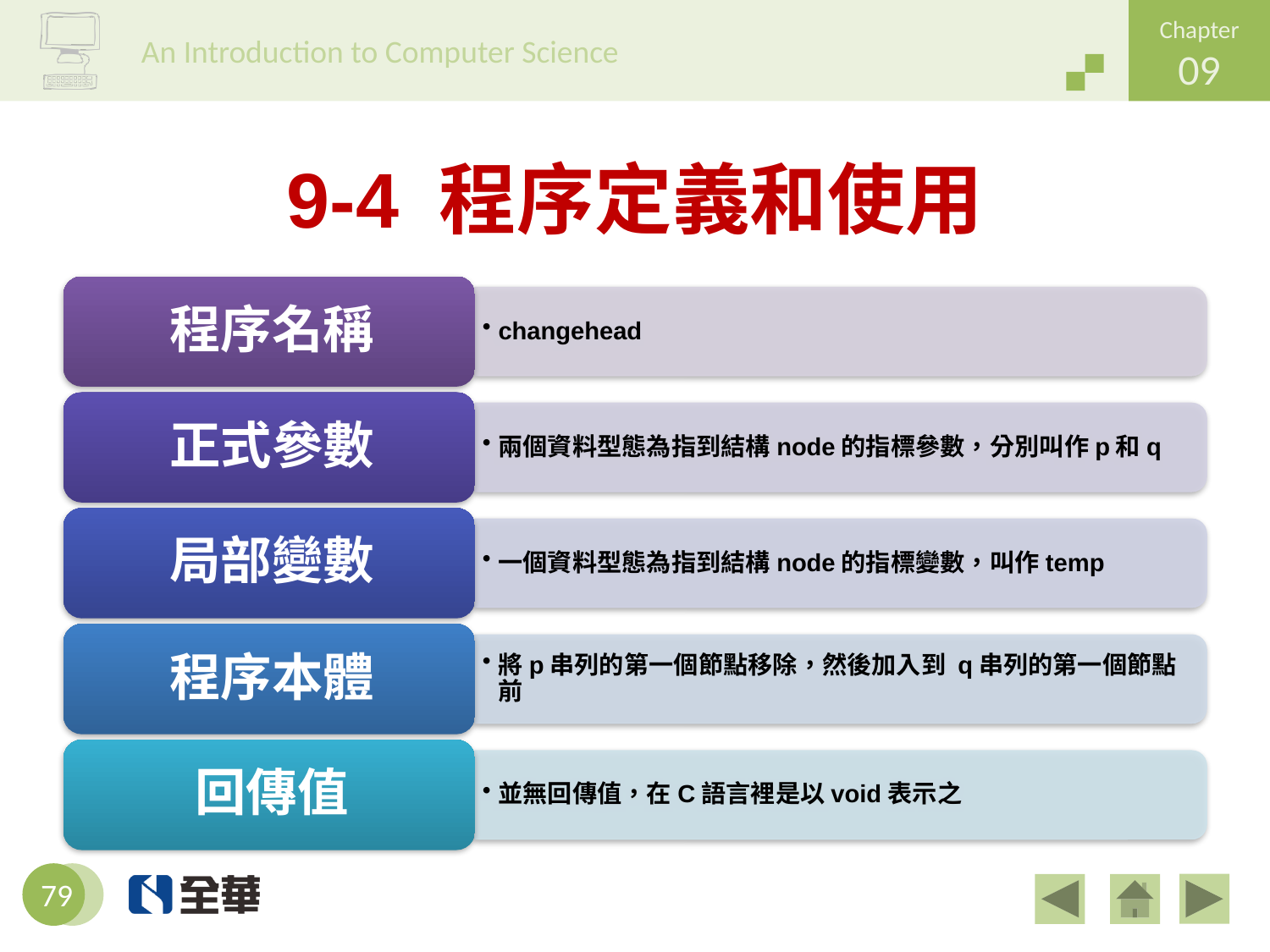

# 9-4 程序定義和使用
changehead
程序名稱
兩個資料型態為指到結構node的指標參數，分別叫作p和q
正式參數
一個資料型態為指到結構node的指標變數，叫作temp
局部變數
將p串列的第一個節點移除，然後加入到 q串列的第一個節點前
程序本體
並無回傳值，在C語言裡是以void表示之
回傳值